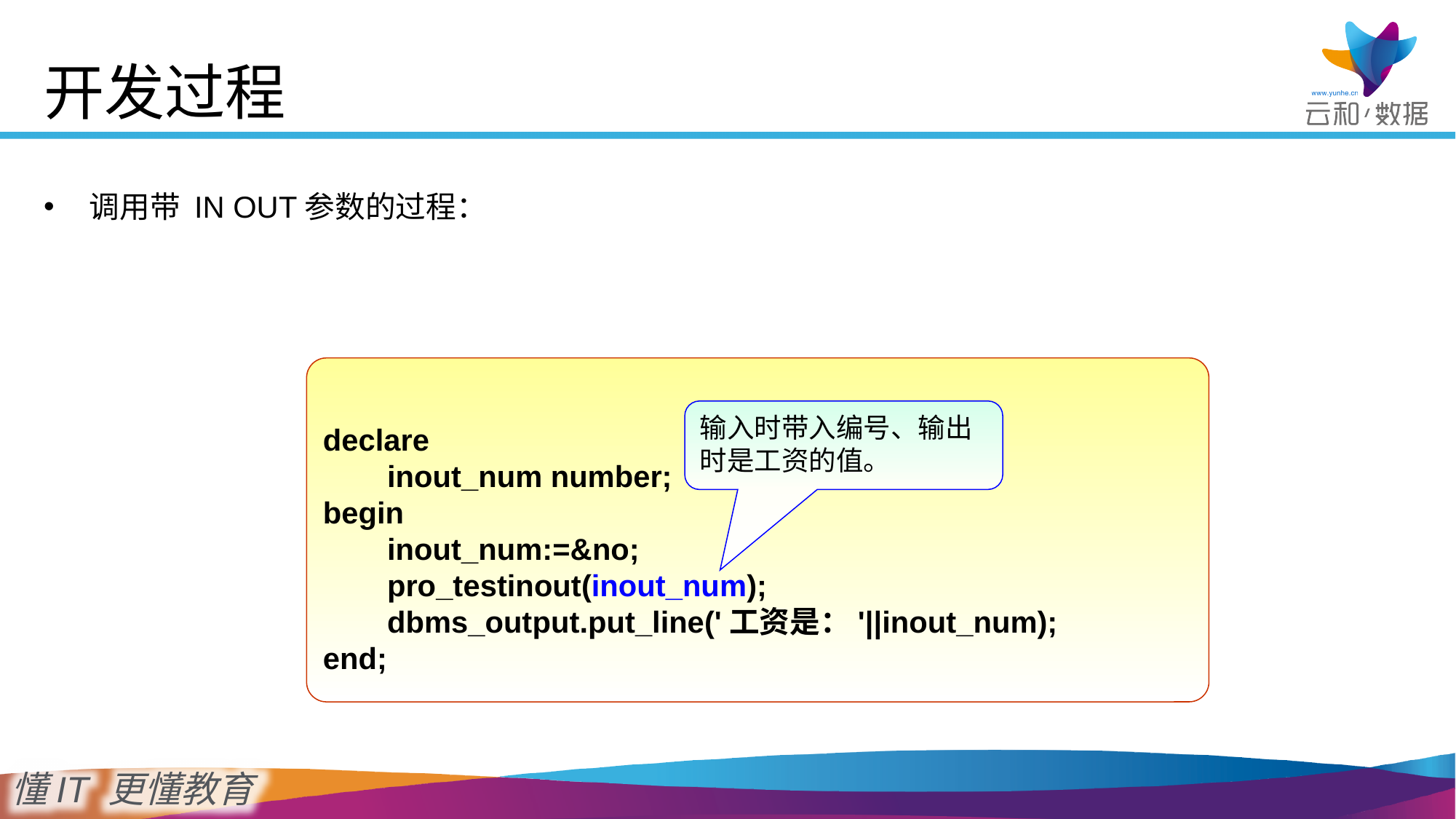

# 开发过程
调用带 IN OUT参数的过程：

declare
	inout_num number;
begin
  	inout_num:=&no;
  	pro_testinout(inout_num);
  	dbms_output.put_line('工资是：'||inout_num);
end;
输入时带入编号、输出时是工资的值。